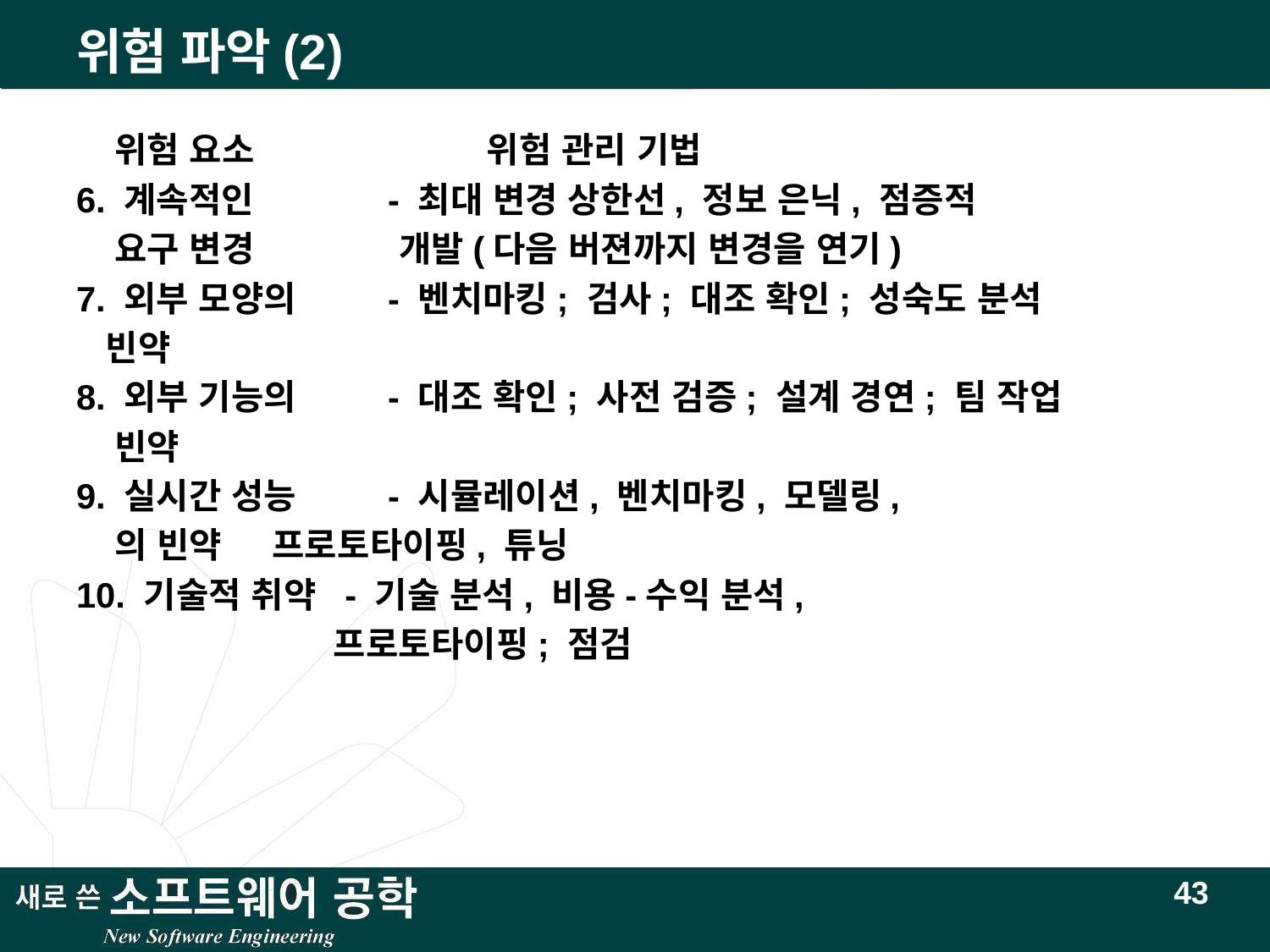

# 위험 파악(2)
   위험 요소		위험 관리 기법
6. 계속적인	  - 최대 변경 상한선, 정보 은닉, 점증적
   요구 변경 	    개발(다음 버젼까지 변경을 연기)
7. 외부 모양의	  - 벤치마킹; 검사; 대조 확인; 성숙도 분석
	빈약
8. 외부 기능의	  - 대조 확인; 사전 검증; 설계 경연; 팀 작업
   빈약
9. 실시간 성능	  - 시뮬레이션, 벤치마킹, 모델링,
   의 빈약	    프로토타이핑, 튜닝
10. 기술적 취약  - 기술 분석, 비용-수익 분석,
                         프로토타이핑; 점검
43